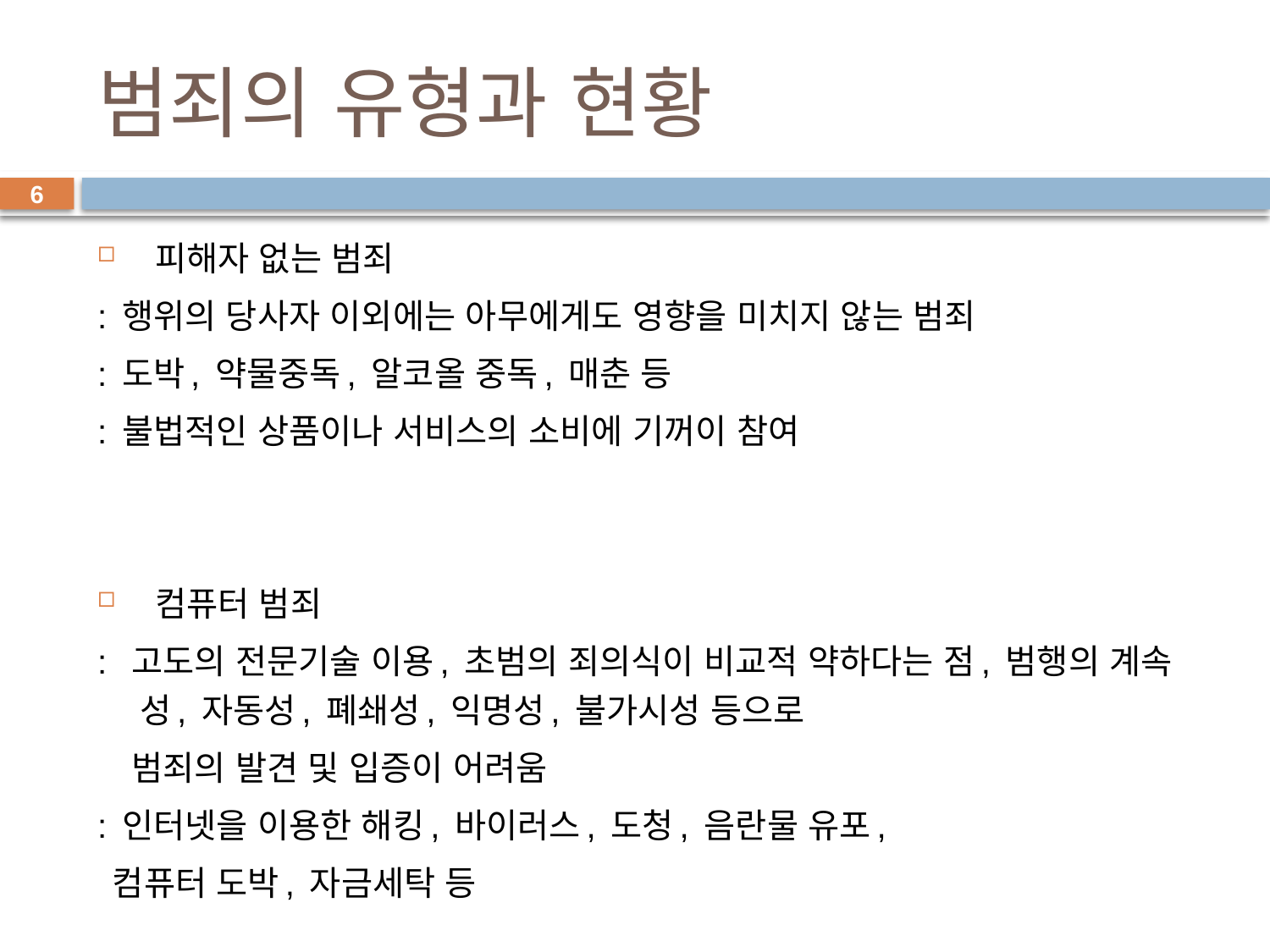

# 범죄의 유형과 현황
6
 피해자 없는 범죄
: 행위의 당사자 이외에는 아무에게도 영향을 미치지 않는 범죄
: 도박, 약물중독, 알코올 중독, 매춘 등
: 불법적인 상품이나 서비스의 소비에 기꺼이 참여

 컴퓨터 범죄
:  고도의 전문기술 이용, 초범의 죄의식이 비교적 약하다는 점, 범행의 계속성, 자동성, 폐쇄성, 익명성, 불가시성 등으로
   범죄의 발견 및 입증이 어려움
: 인터넷을 이용한 해킹, 바이러스, 도청, 음란물 유포,
 컴퓨터 도박, 자금세탁 등